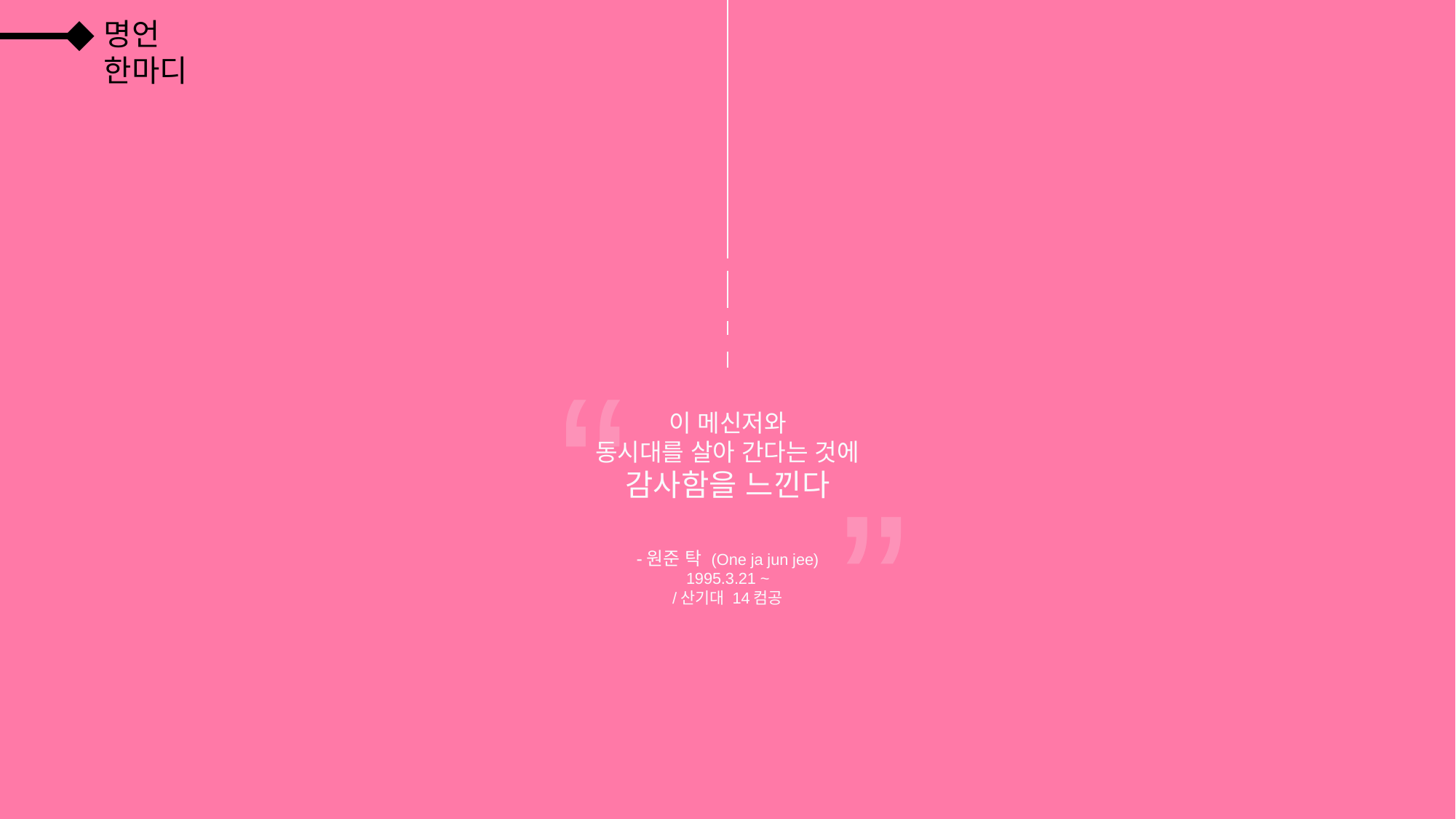

명언 한마디

“
이 메신저와
동시대를 살아 간다는 것에
감사함을 느낀다
”
-원준 탁 (One ja jun jee)
   1995.3.21 ~
/산기대 14컴공